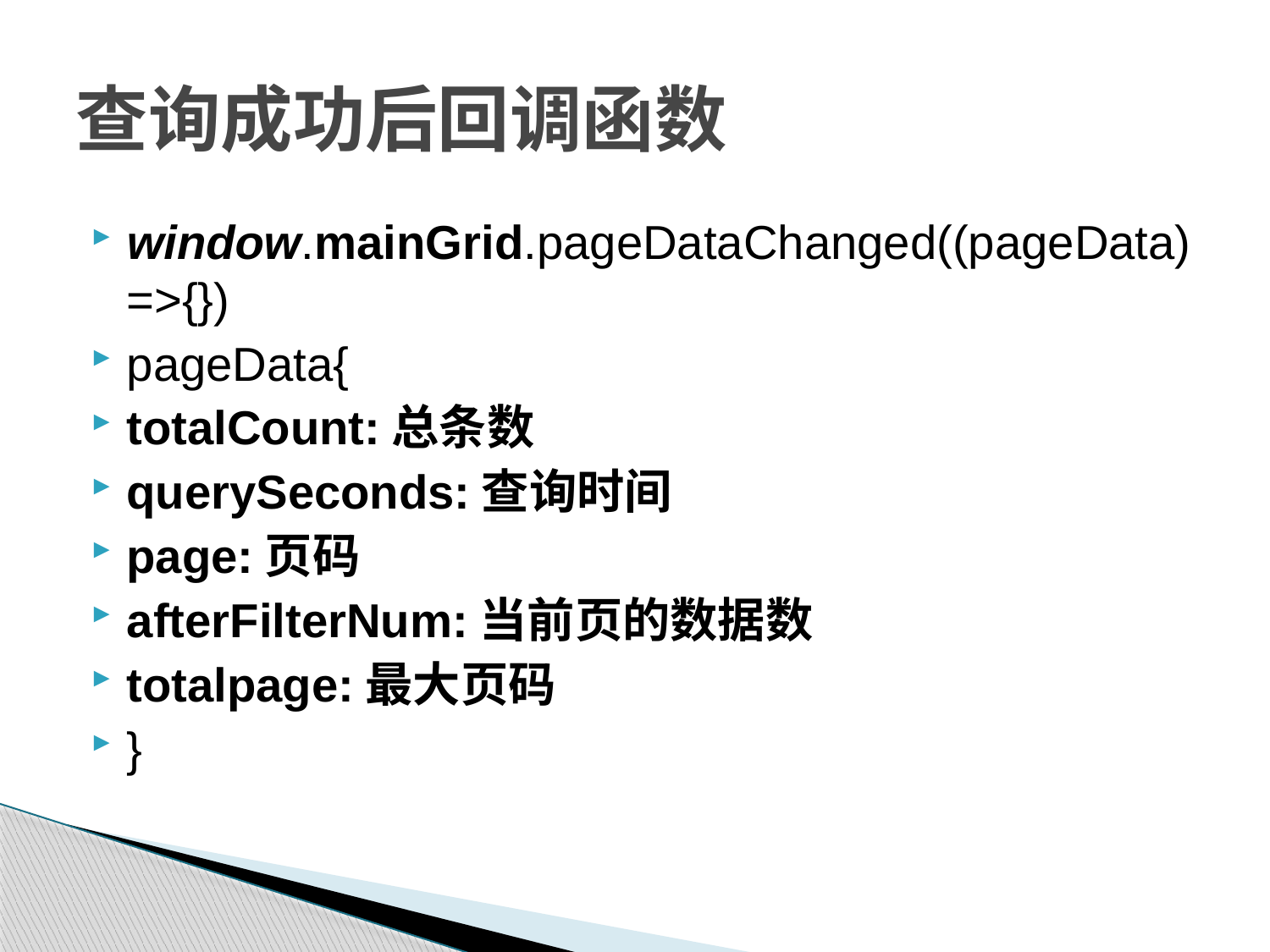

# 查询成功后回调函数
window.mainGrid.pageDataChanged((pageData)=>{})
pageData{
totalCount:总条数
querySeconds:查询时间
page:页码
afterFilterNum:当前页的数据数
totalpage:最大页码
}